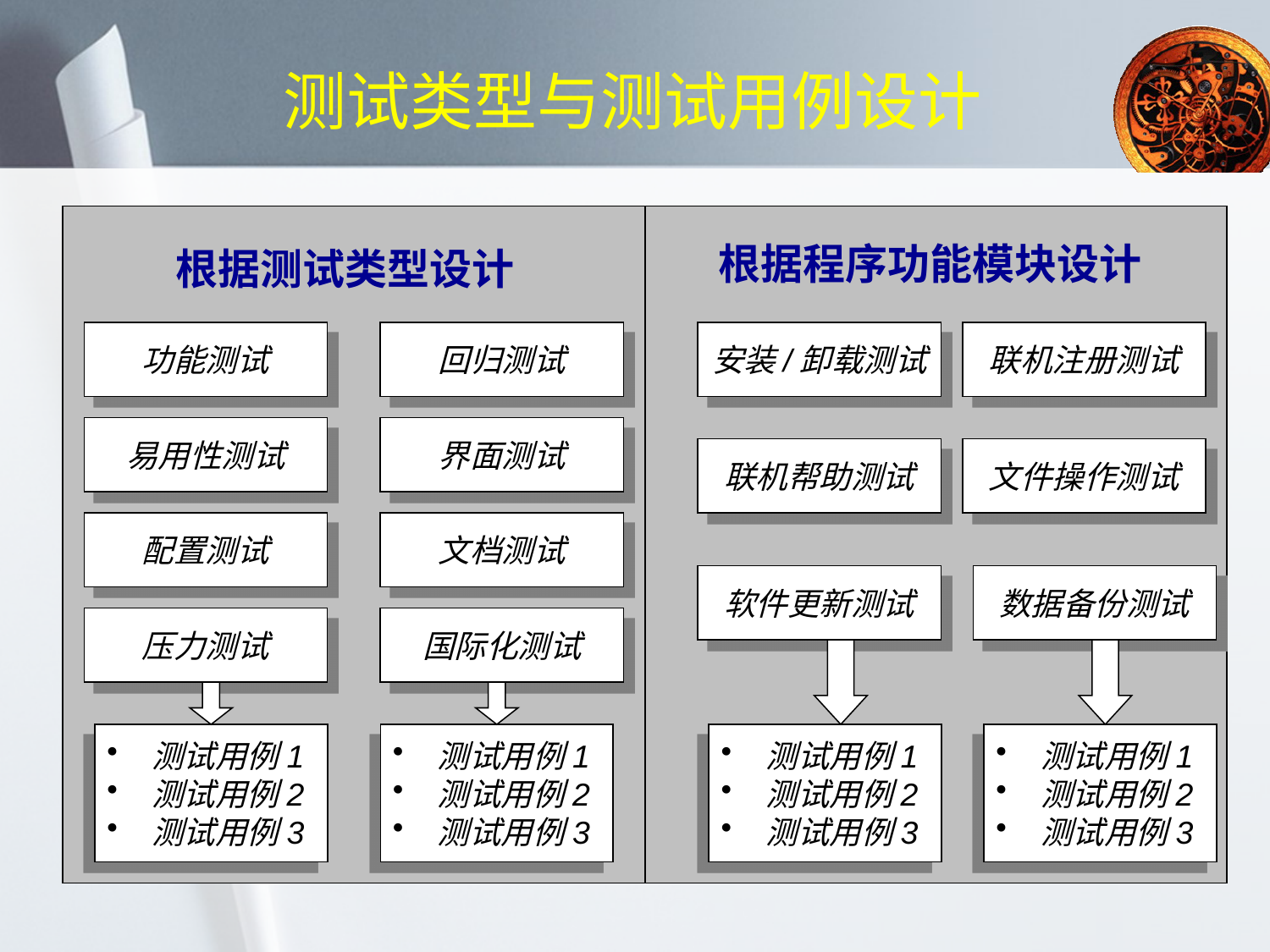

# 测试类型与测试用例设计

根据程序功能模块设计
根据测试类型设计
功能测试
回归测试
安装/卸载测试
联机注册测试
易用性测试
界面测试
联机帮助测试
文件操作测试
配置测试
文档测试
软件更新测试
数据备份测试
压力测试
国际化测试

 测试用例1
 测试用例2
 测试用例3
 测试用例1
 测试用例2
 测试用例3
 测试用例1
 测试用例2
 测试用例3
 测试用例1
 测试用例2
 测试用例3